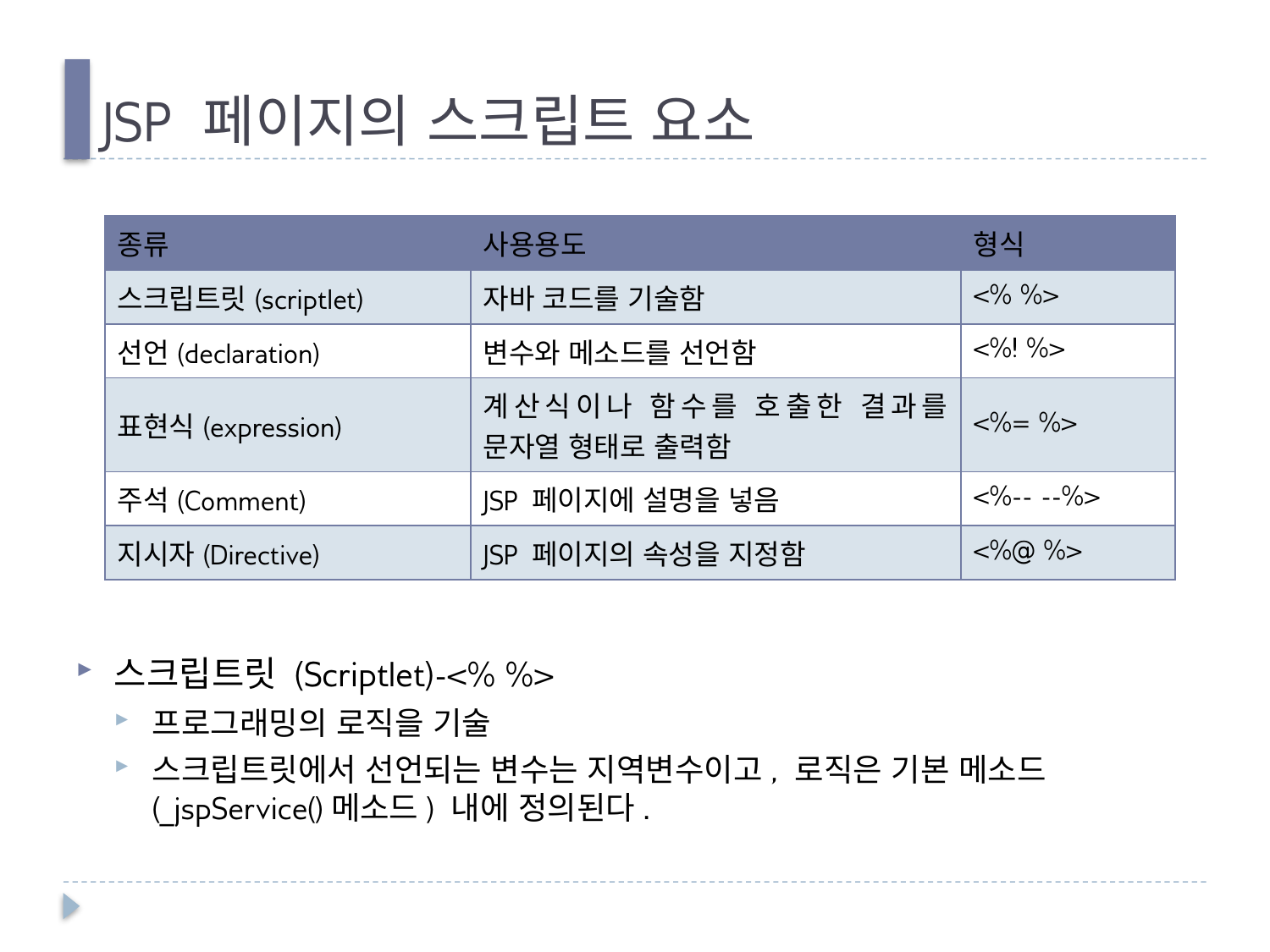

# JSP 페이지의 스크립트 요소

스크립트릿 (Scriptlet)-<% %>
프로그래밍의 로직을 기술
스크립트릿에서 선언되는 변수는 지역변수이고, 로직은 기본 메소드(_jspService()메소드) 내에 정의된다.

| 종류 | 사용용도 | 형식 |
| --- | --- | --- |
| 스크립트릿(scriptlet) | 자바 코드를 기술함 | <% %> |
| 선언(declaration) | 변수와 메소드를 선언함 | <%! %> |
| 표현식(expression) | 계산식이나 함수를 호출한 결과를 문자열 형태로 출력함 | <%= %> |
| 주석(Comment) | JSP 페이지에 설명을 넣음 | <%-- --%> |
| 지시자(Directive) | JSP 페이지의 속성을 지정함 | <%@ %> |